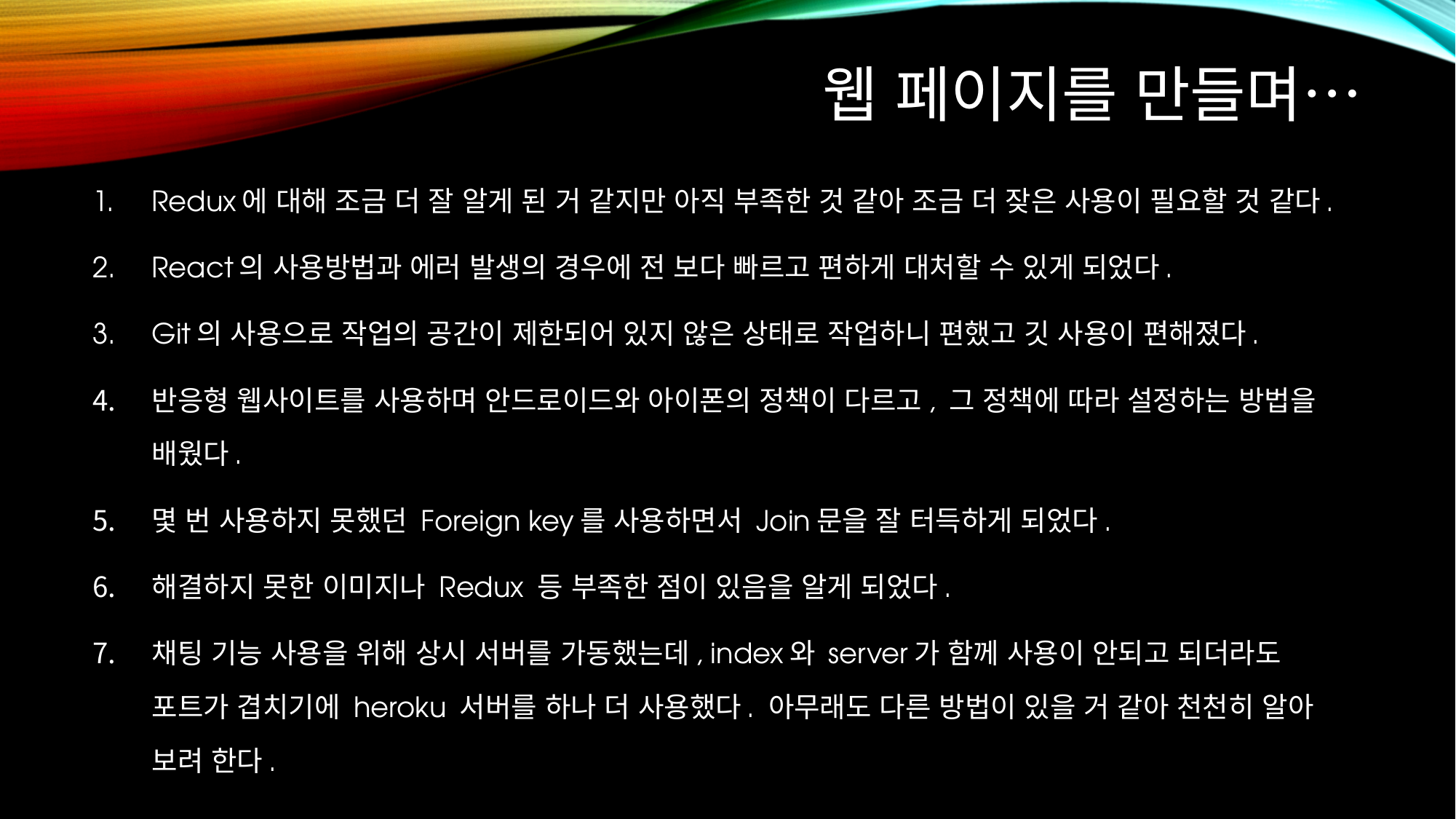

# 웹 페이지를 만들며…
Redux에 대해 조금 더 잘 알게 된 거 같지만 아직 부족한 것 같아 조금 더 잦은 사용이 필요할 것 같다.
React의 사용방법과 에러 발생의 경우에 전 보다 빠르고 편하게 대처할 수 있게 되었다.
Git의 사용으로 작업의 공간이 제한되어 있지 않은 상태로 작업하니 편했고 깃 사용이 편해졌다.
반응형 웹사이트를 사용하며 안드로이드와 아이폰의 정책이 다르고, 그 정책에 따라 설정하는 방법을 배웠다.
몇 번 사용하지 못했던 Foreign key를 사용하면서 Join문을 잘 터득하게 되었다.
해결하지 못한 이미지나 Redux 등 부족한 점이 있음을 알게 되었다.
채팅 기능 사용을 위해 상시 서버를 가동했는데, index와 server가 함께 사용이 안되고 되더라도 포트가 겹치기에 heroku 서버를 하나 더 사용했다. 아무래도 다른 방법이 있을 거 같아 천천히 알아 보려 한다.